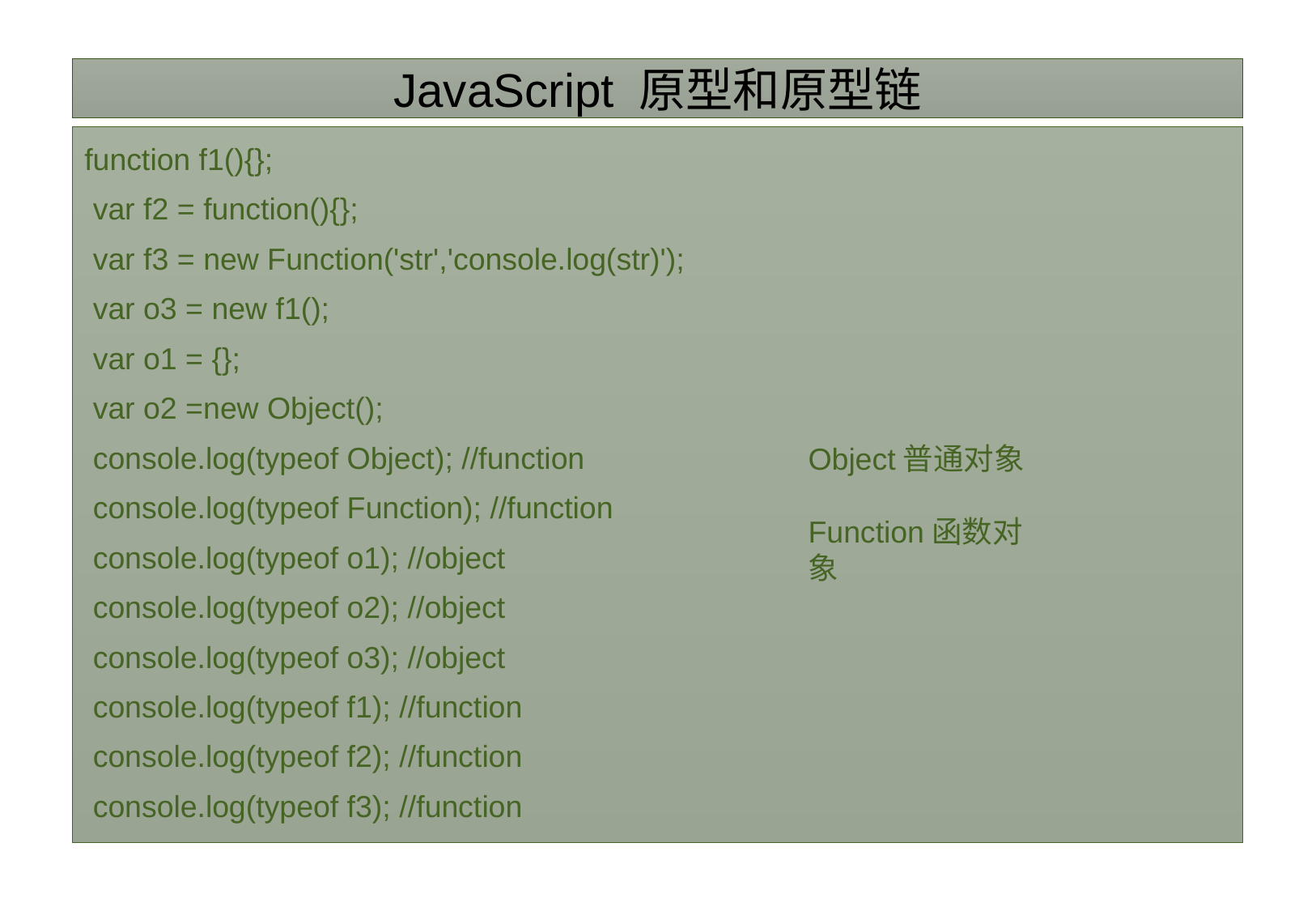

# JavaScript 原型和原型链
function f1(){};
 var f2 = function(){};
 var f3 = new Function('str','console.log(str)');
 var o3 = new f1();
 var o1 = {};
 var o2 =new Object();
 console.log(typeof Object); //function
 console.log(typeof Function); //function
 console.log(typeof o1); //object
 console.log(typeof o2); //object
 console.log(typeof o3); //object
 console.log(typeof f1); //function
 console.log(typeof f2); //function
 console.log(typeof f3); //function

Object普通对象

Function函数对象